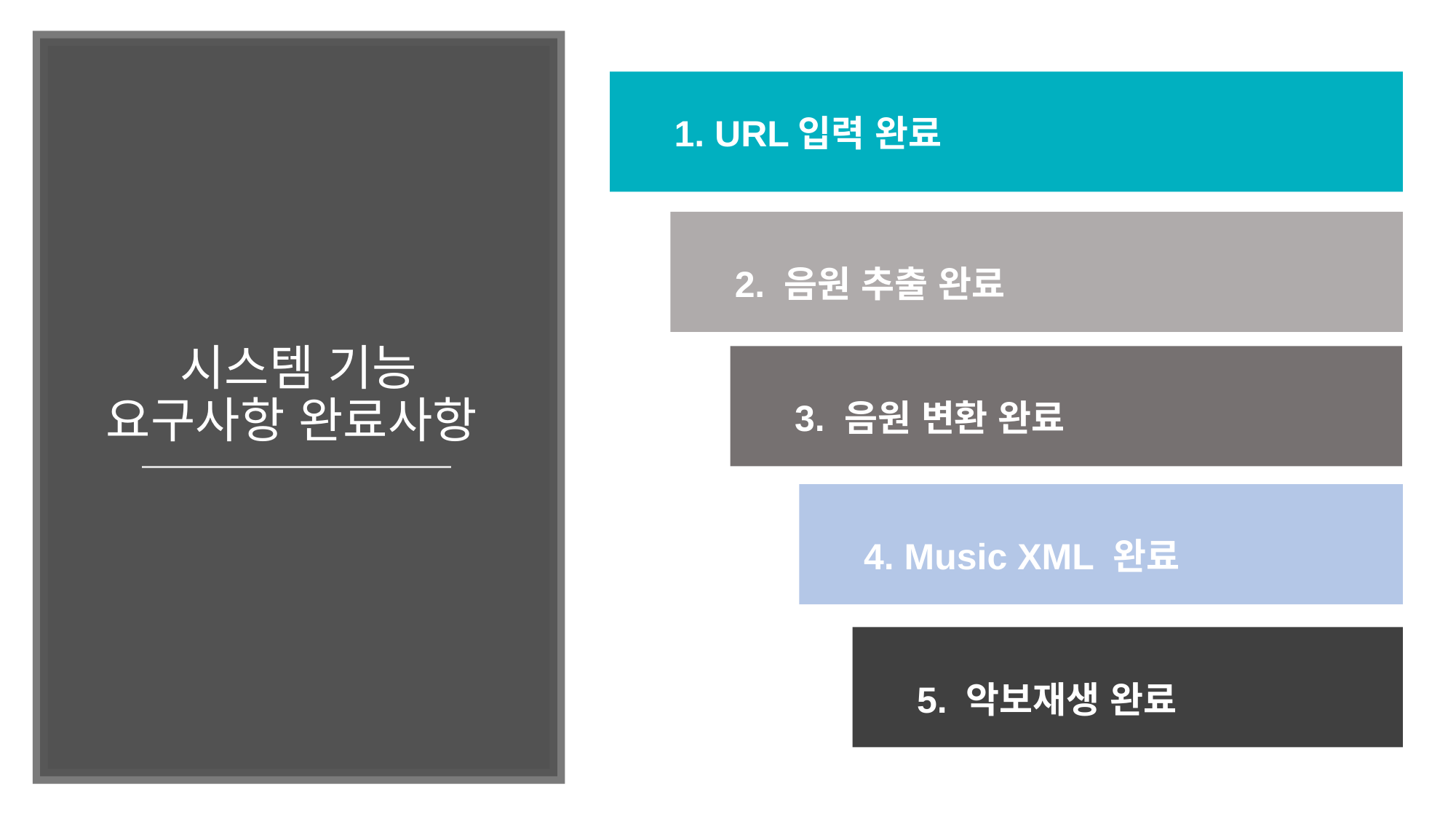

1. URL입력 완료
2. 음원 추출 완료
3. 음원 변환 완료
4. Music XML 완료
5. 악보재생 완료
# 시스템 기능 요구사항 완료사항